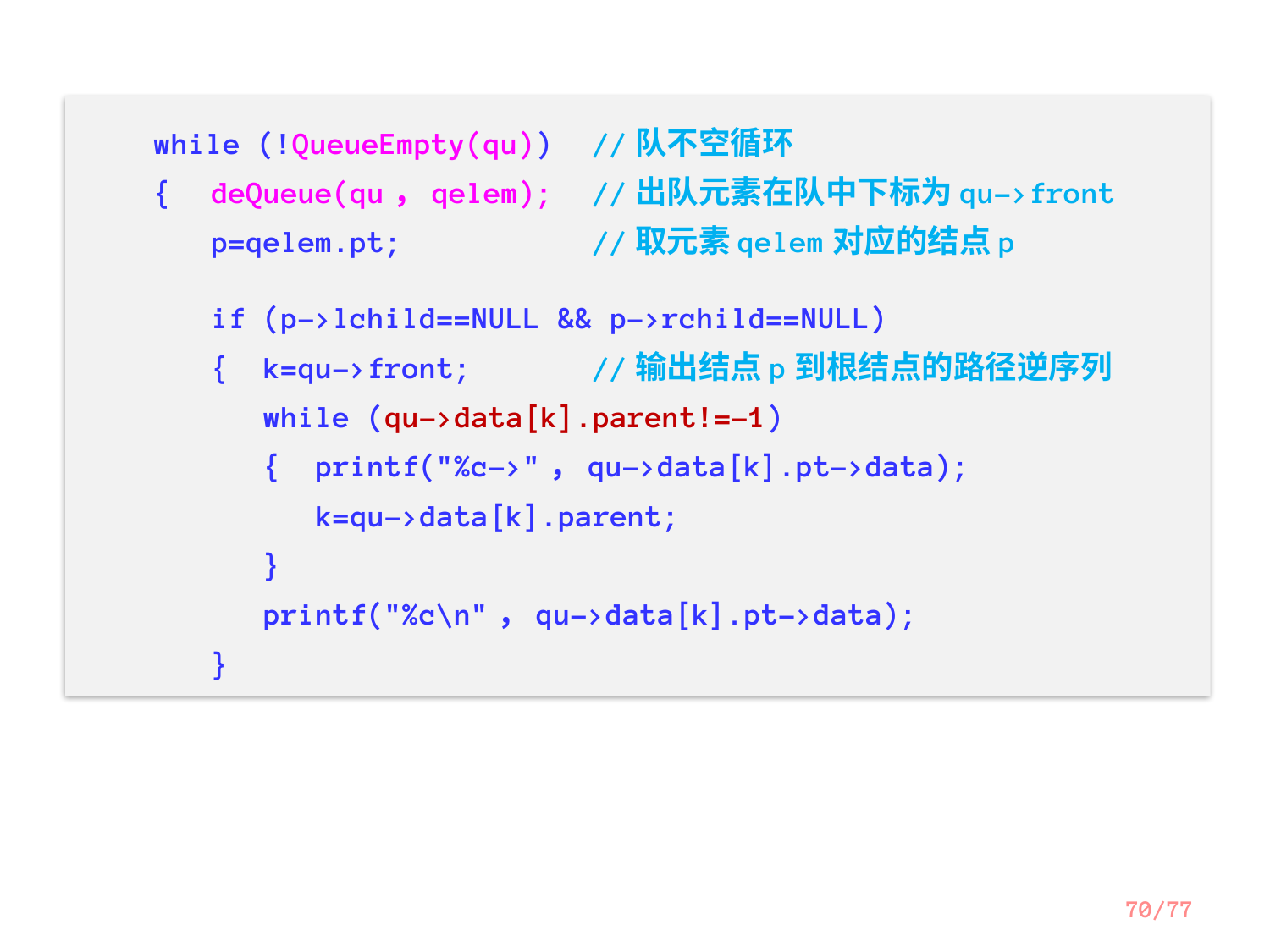

while (!QueueEmpty(qu))	//队不空循环
    {	deQueue(qu，qelem);	//出队元素在队中下标为qu->front
	p=qelem.pt;		//取元素qelem对应的结点p
	if (p->lchild==NULL && p->rchild==NULL)
	{  k=qu->front;	//输出结点p到根结点的路径逆序列
	   while (qu->data[k].parent!=-1)
	   {  printf("%c->"，qu->data[k].pt->data);
	      k=qu->data[k].parent;
	   }
	   printf("%c\n"，qu->data[k].pt->data);
	}
70/77